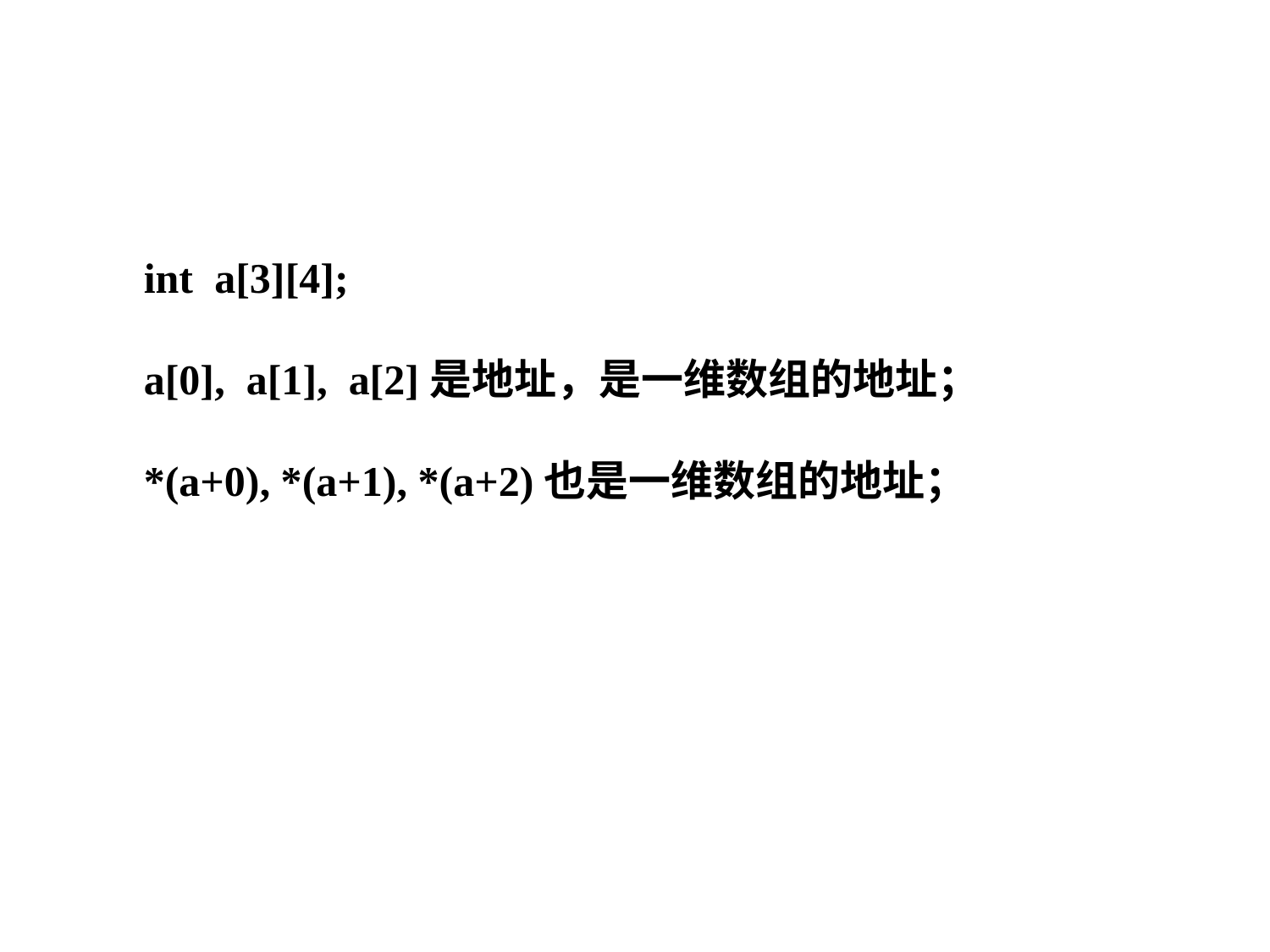

int  a[3][4];

a[0],  a[1],  a[2]是地址，是一维数组的地址；

*(a+0), *(a+1), *(a+2)也是一维数组的地址；